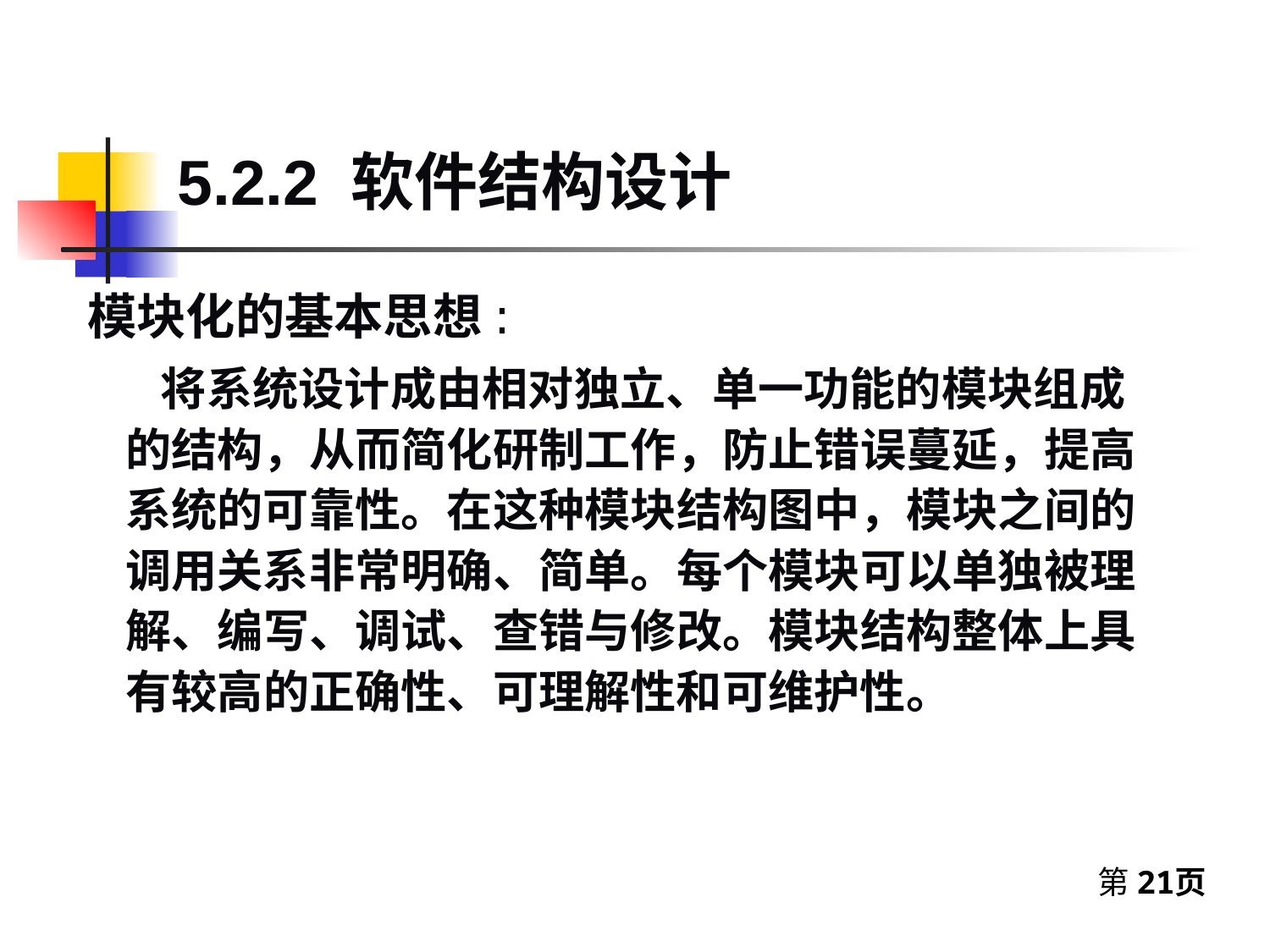

5.2.2 软件结构设计
模块化的基本思想:
      将系统设计成由相对独立、单一功能的模块组成的结构，从而简化研制工作，防止错误蔓延，提高系统的可靠性。在这种模块结构图中，模块之间的调用关系非常明确、简单。每个模块可以单独被理解、编写、调试、查错与修改。模块结构整体上具有较高的正确性、可理解性和可维护性。